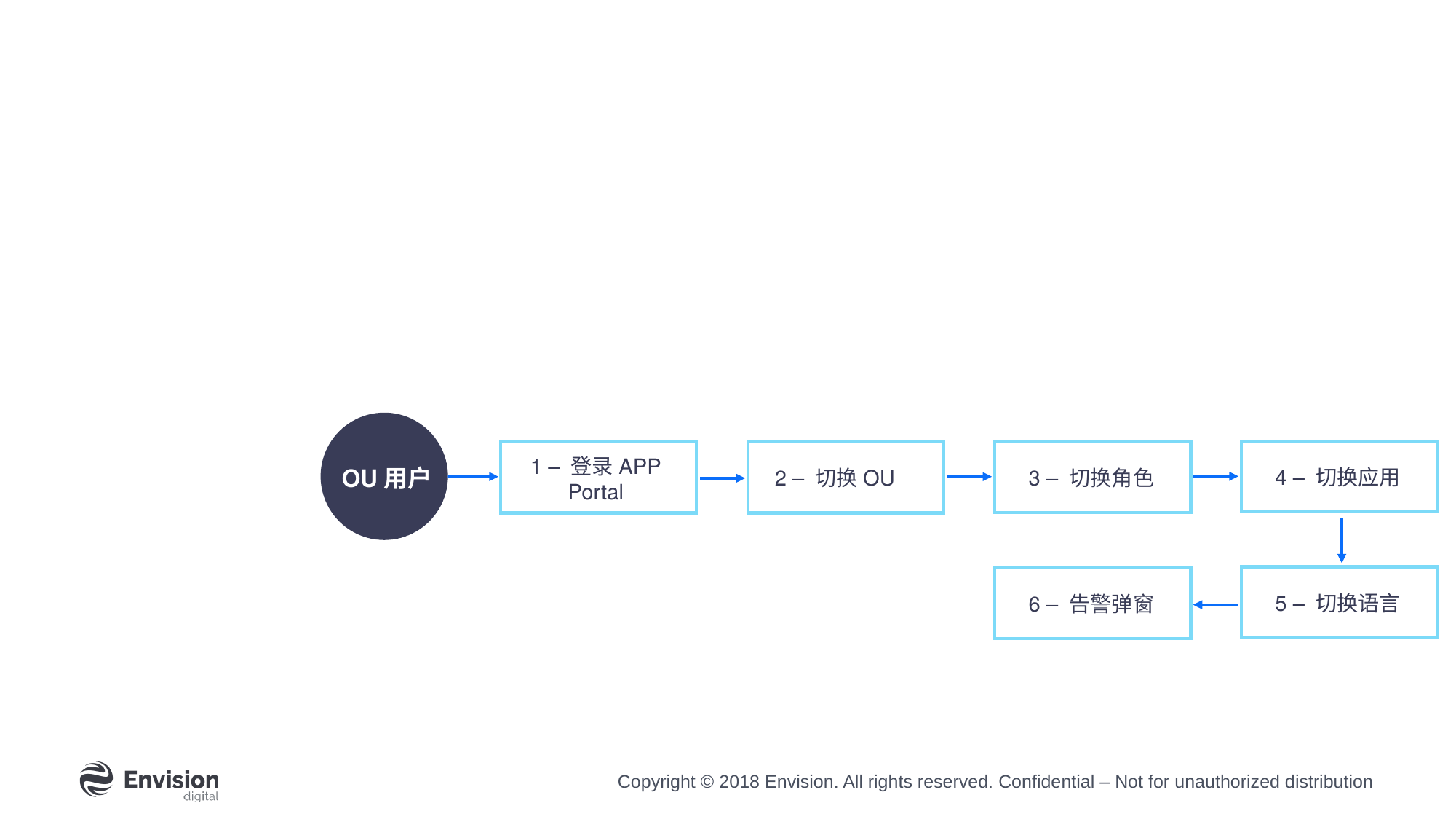

OU用户

1 – 登录APP Portal
OU用户
2 – 切换OU
3 – 切换角色
4 – 切换应用

5 – 切换语言
6 – 告警弹窗